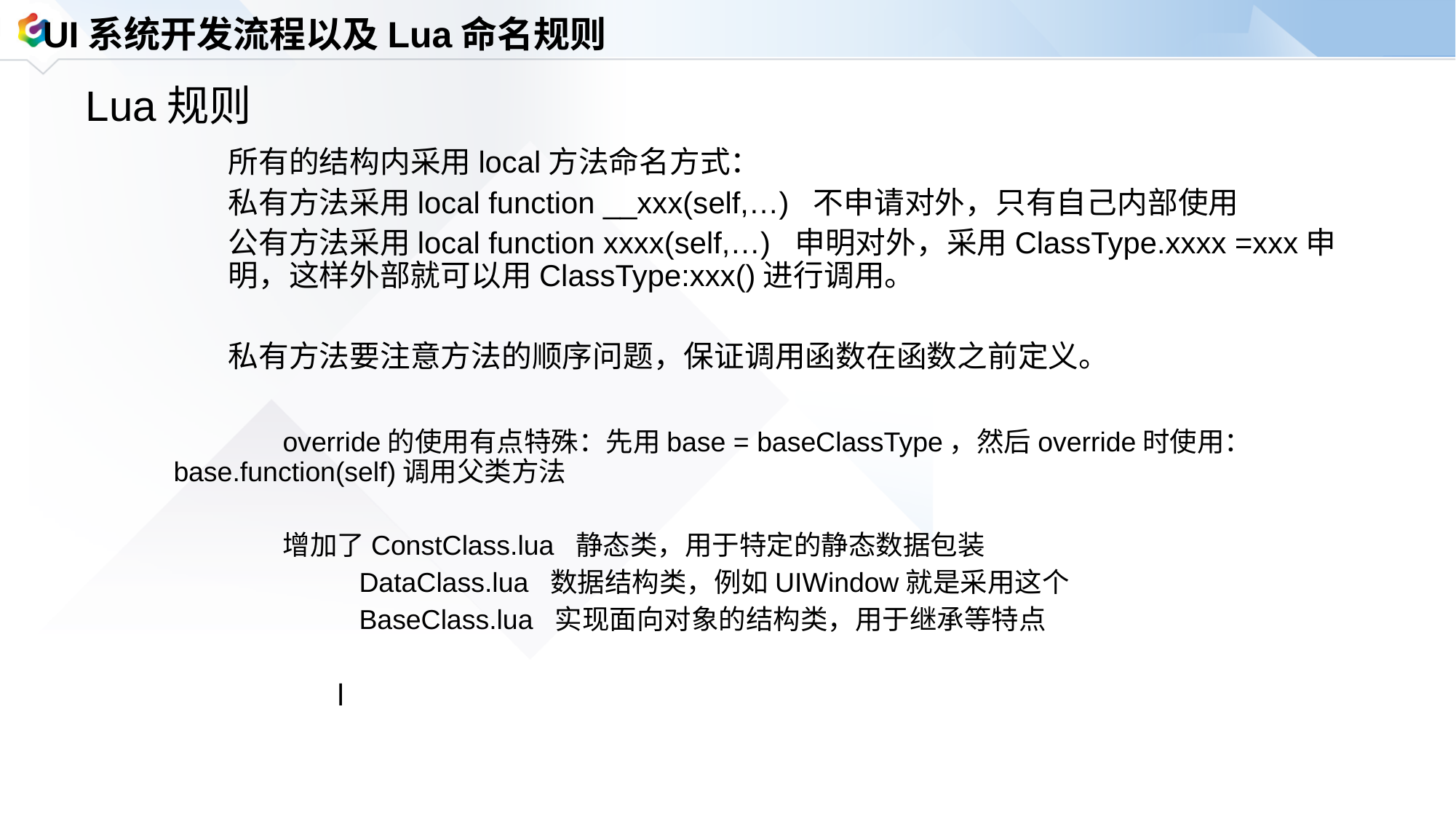

UI系统开发流程以及Lua命名规则

Lua规则
所有的结构内采用local方法命名方式：
私有方法采用local function __xxx(self,…)  不申请对外，只有自己内部使用
公有方法采用local function xxxx(self,…)  申明对外，采用ClassType.xxxx =xxx申明，这样外部就可以用ClassType:xxx()进行调用。

私有方法要注意方法的顺序问题，保证调用函数在函数之前定义。

	override的使用有点特殊：先用base = baseClassType，然后override时使用：base.function(self)调用父类方法

	增加了ConstClass.lua  静态类，用于特定的静态数据包装
	          DataClass.lua  数据结构类，例如UIWindow就是采用这个
	          BaseClass.lua  实现面向对象的结构类，用于继承等特点

	l